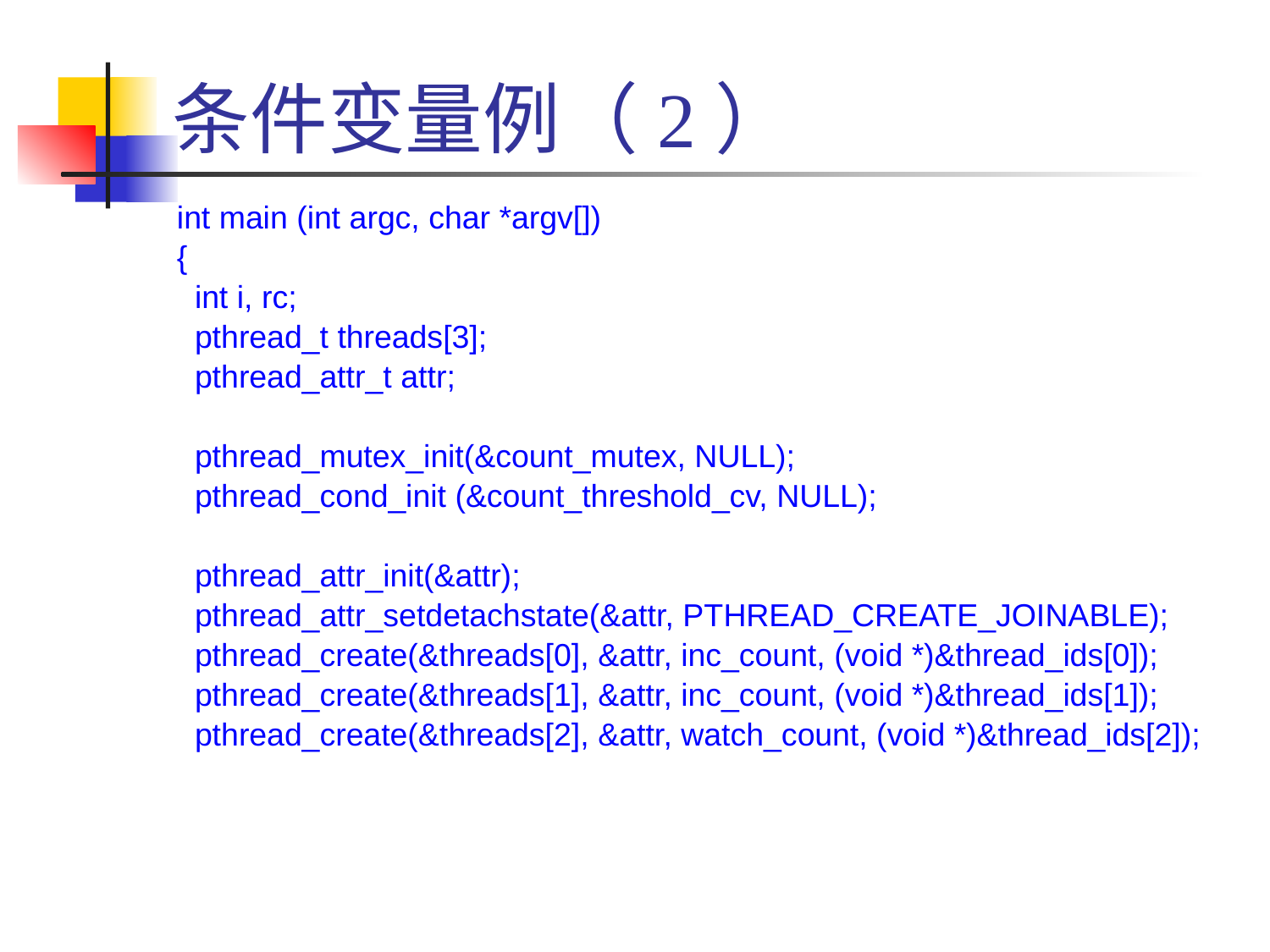

# 条件变量例（2）
int main (int argc, char *argv[])
{
  int i, rc;
  pthread_t threads[3];
  pthread_attr_t attr;

  pthread_mutex_init(&count_mutex, NULL);
  pthread_cond_init (&count_threshold_cv, NULL);

  pthread_attr_init(&attr);
  pthread_attr_setdetachstate(&attr, PTHREAD_CREATE_JOINABLE);
  pthread_create(&threads[0], &attr, inc_count, (void *)&thread_ids[0]);
  pthread_create(&threads[1], &attr, inc_count, (void *)&thread_ids[1]);
  pthread_create(&threads[2], &attr, watch_count, (void *)&thread_ids[2]);